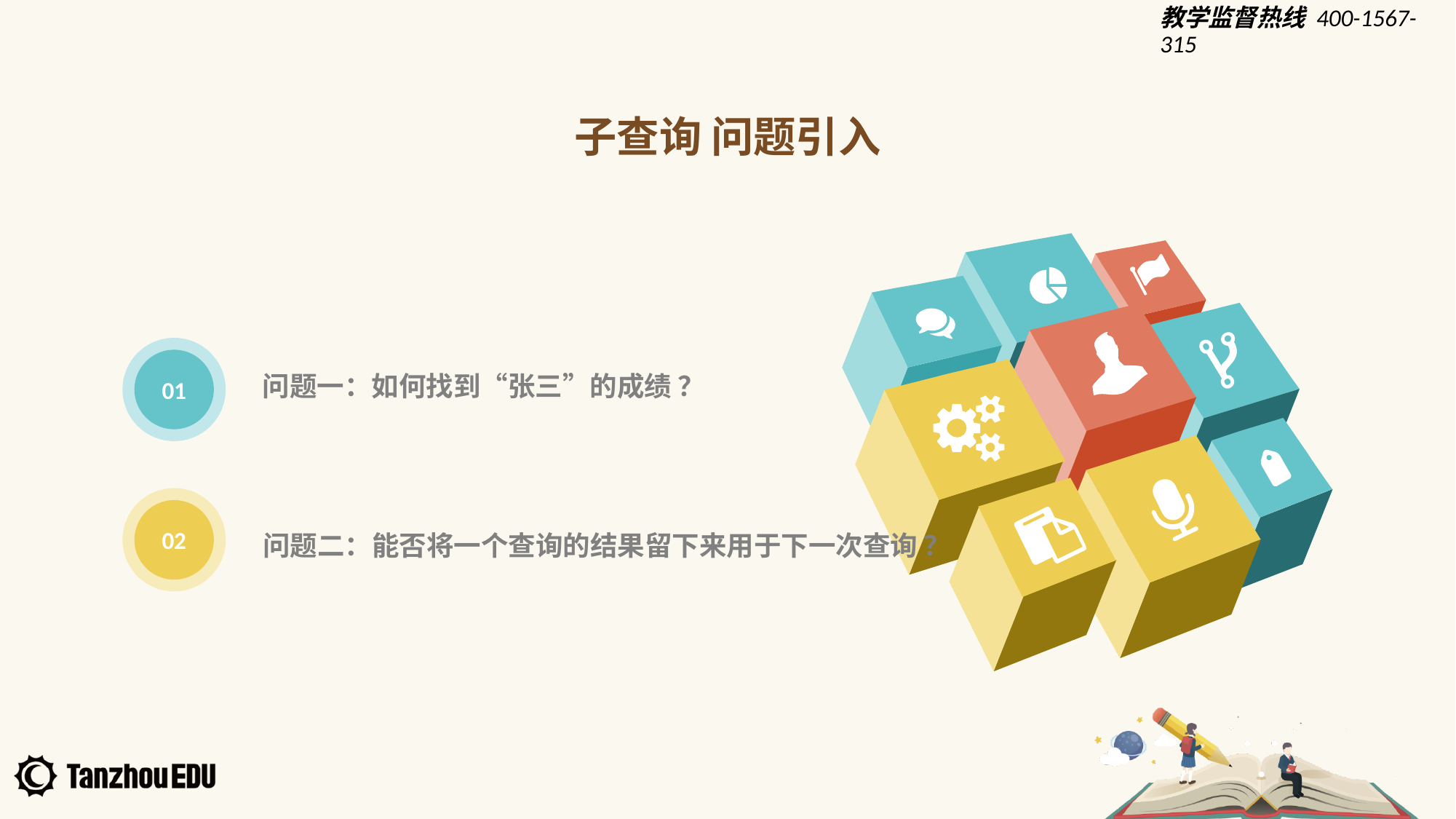

子查询 问题引入

01

问题一：如何找到“张三”的成绩 ？

02

问题二：能否将一个查询的结果留下来用于下一次查询 ？